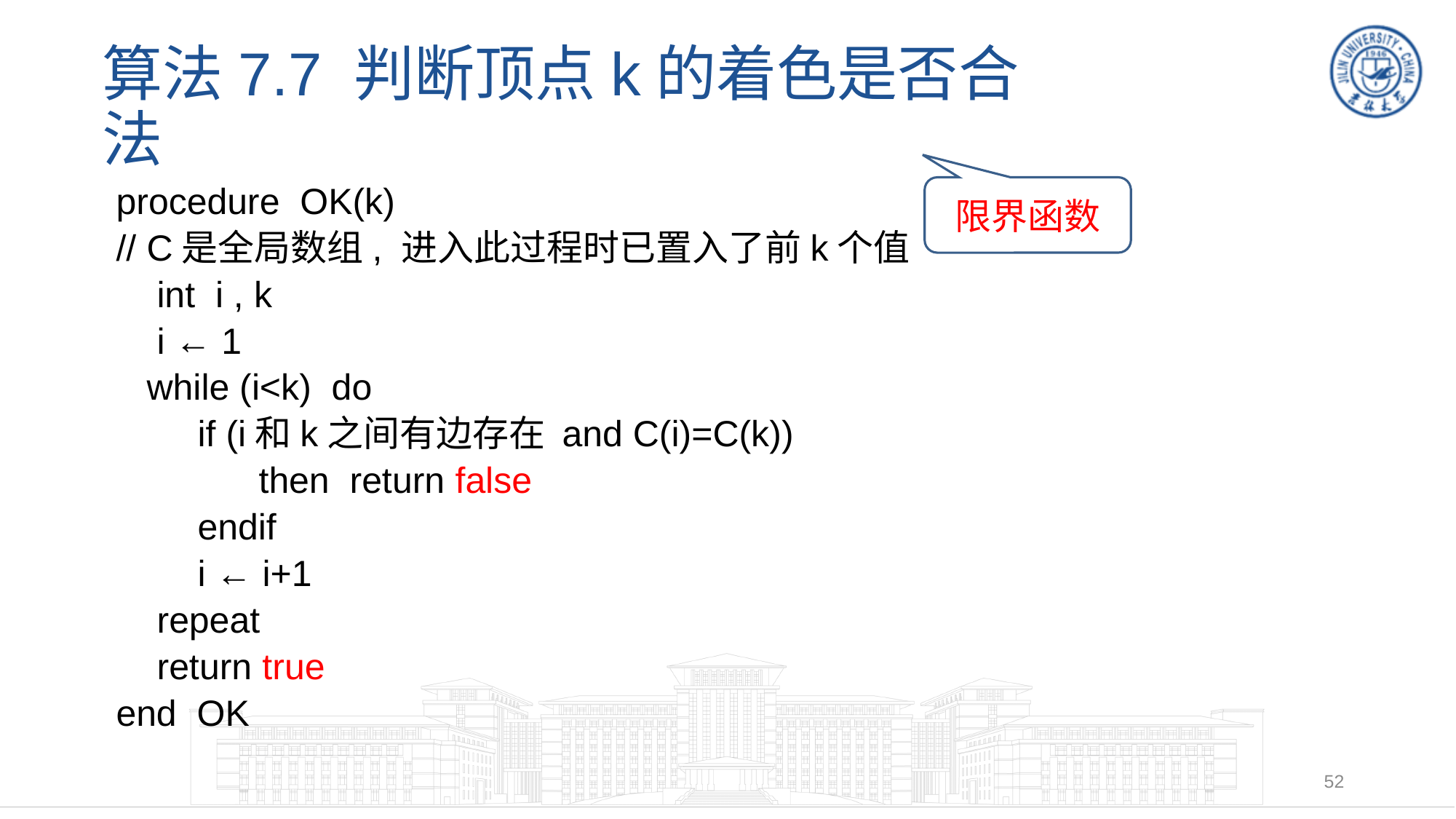

# 算法7.7 判断顶点k的着色是否合法
procedure  OK(k)
// C是全局数组, 进入此过程时已置入了前k个值
    int  i , k
    i ← 1
   while (i<k)  do
        if (i和k之间有边存在 and C(i)=C(k))
              then  return false
        endif
        i ← i+1
    repeat
    return true
end  OK
限界函数
52